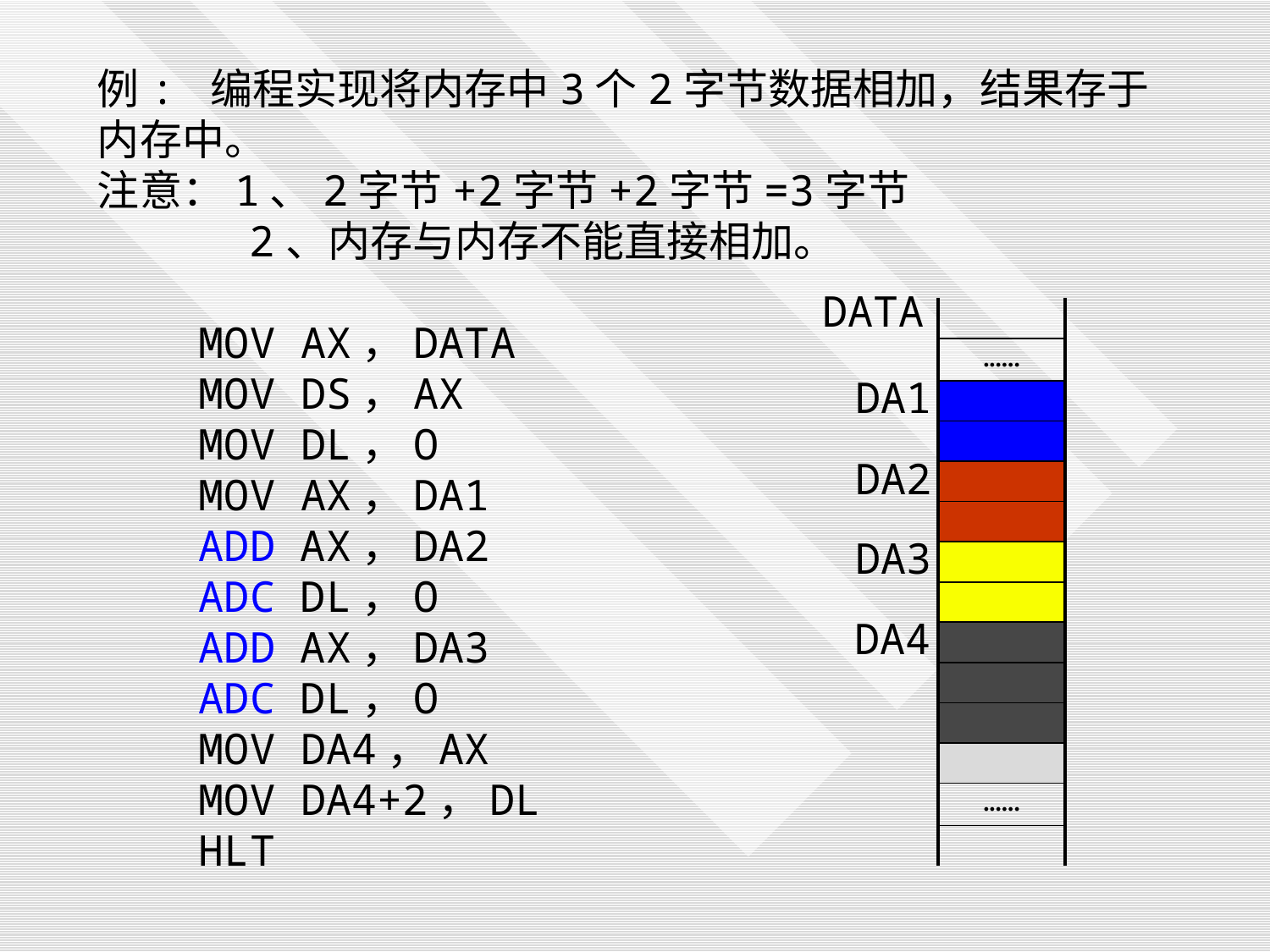

例: 编程实现将内存中3个2字节数据相加，结果存于内存中。
注意：1、2字节+2字节+2字节=3字节
      2、内存与内存不能直接相加。

    MOV AX，DATA
    MOV DS，AX
    MOV DL，O
    MOV AX，DA1
    ADD AX，DA2
    ADC DL，O
    ADD AX，DA3
    ADC DL，O
    MOV DA4，AX
    MOV DA4+2，DL
    HLT
DATA
|  |
| --- |
| ...... |
|  |
|  |
|  |
|  |
|  |
|  |
|  |
|  |
|  |
|  |
| ...... |
|  |
DA1
DA2
DA3
DA4